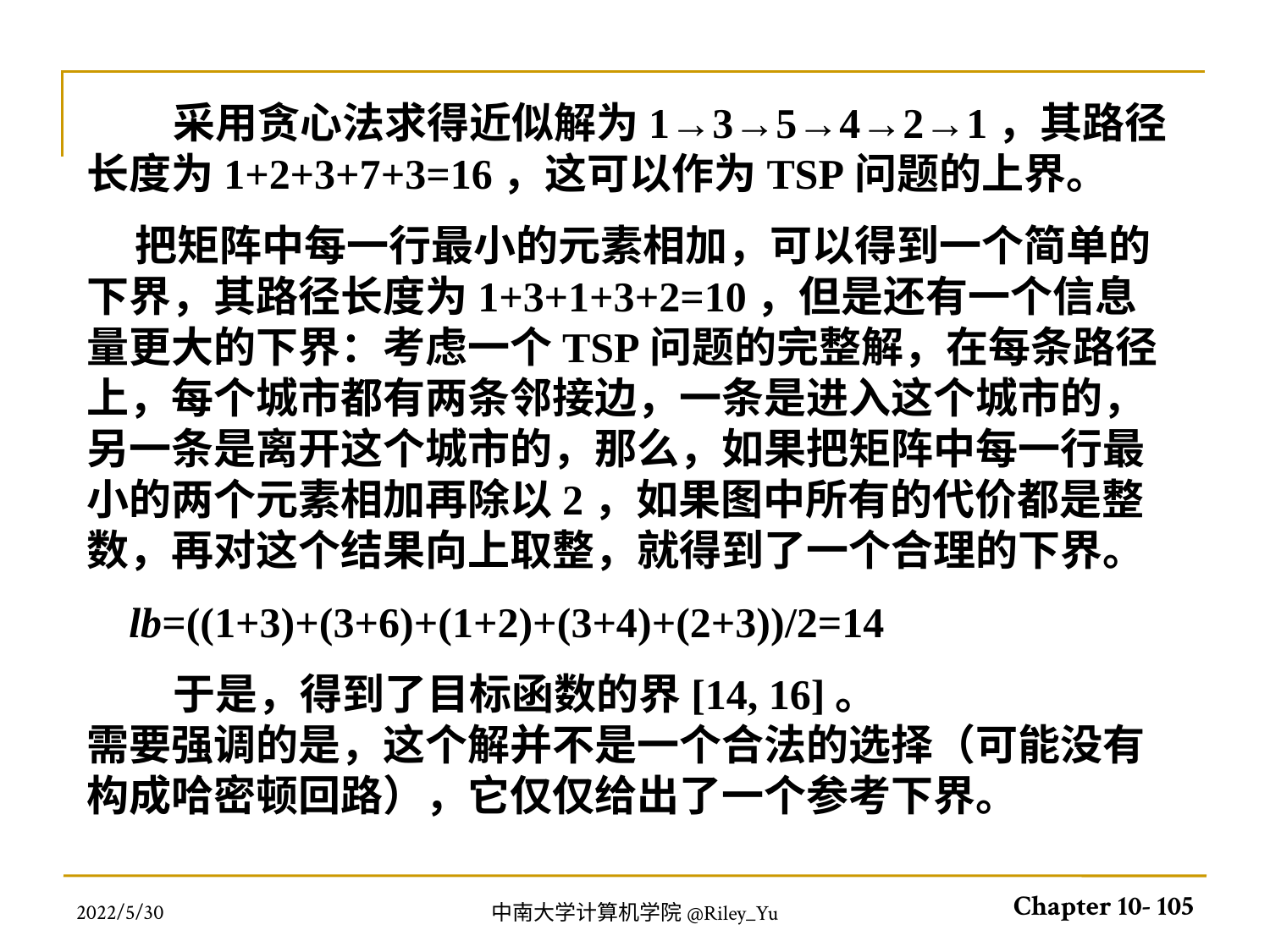

采用贪心法求得近似解为1→3→5→4→2→1，其路径长度为1+2+3+7+3=16，这可以作为TSP问题的上界。
    把矩阵中每一行最小的元素相加，可以得到一个简单的下界，其路径长度为1+3+1+3+2=10，但是还有一个信息量更大的下界：考虑一个TSP问题的完整解，在每条路径上，每个城市都有两条邻接边，一条是进入这个城市的，另一条是离开这个城市的，那么，如果把矩阵中每一行最小的两个元素相加再除以2，如果图中所有的代价都是整数，再对这个结果向上取整，就得到了一个合理的下界。
    lb=((1+3)+(3+6)+(1+2)+(3+4)+(2+3))/2=14
        于是，得到了目标函数的界[14, 16]。
需要强调的是，这个解并不是一个合法的选择（可能没有构成哈密顿回路），它仅仅给出了一个参考下界。

2022/5/30
Chapter 10- 105
中南大学计算机学院@Riley_Yu